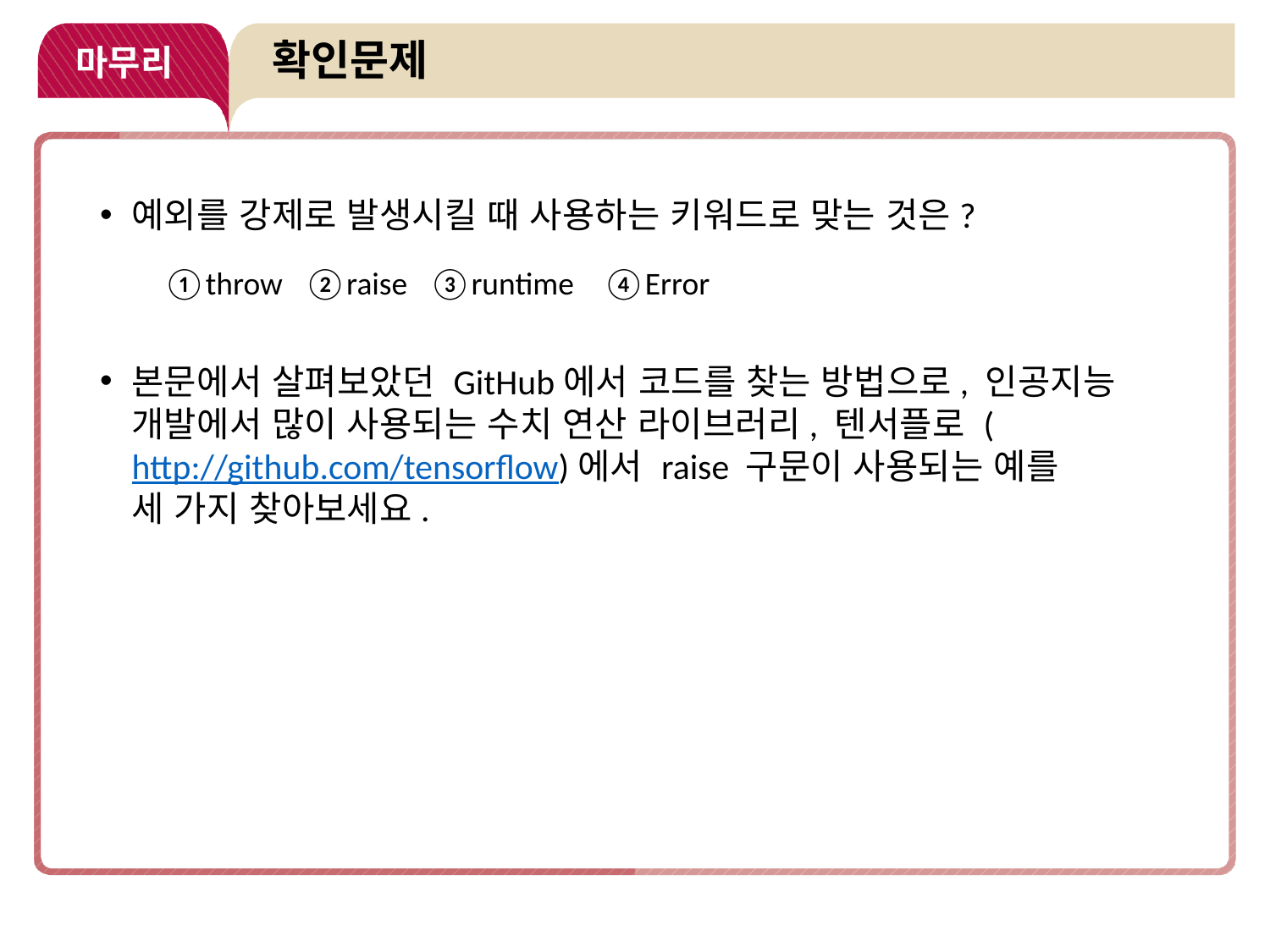

마무리
# 확인문제
예외를 강제로 발생시킬 때 사용하는 키워드로 맞는 것은?
①throw   ②raise   ③runtime    ④Error

본문에서 살펴보았던 GitHub에서 코드를 찾는 방법으로, 인공지능 개발에서 많이 사용되는 수치 연산 라이브러리, 텐서플로 (http://github.com/tensorflow)에서 raise 구문이 사용되는 예를
세 가지 찾아보세요.